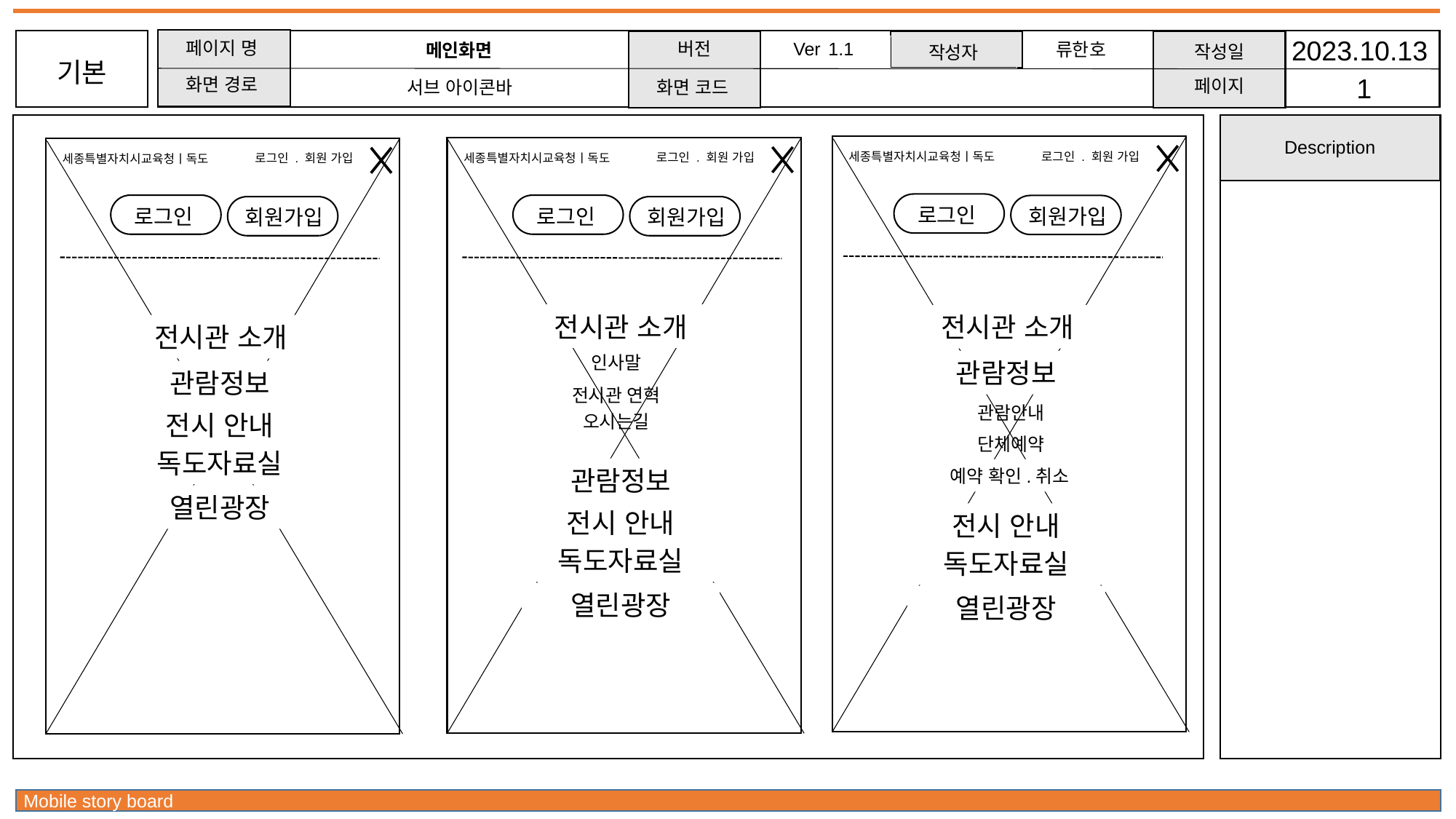

Ver 1.1
2023.10.13

페이지 명

버전
류한호
메인화면
작성일
작성자
기본
1
화면 경로
페이지
서브 아이콘바
화면 코드

Description

로그인 . 회원 가입
세종특별자치시교육청ㅣ독도
로그인 . 회원 가입
세종특별자치시교육청ㅣ독도
로그인 . 회원 가입
세종특별자치시교육청ㅣ독도

로그인
로그인
로그인
회원가입
회원가입
회원가입
전시관 소개
전시관 소개
전시관 소개
인사말
관람정보
관람정보
전시관 연혁
관람안내
전시 안내
오시는길
단체예약
독도자료실
관람정보
예약 확인.취소
열린광장
전시 안내
전시 안내
독도자료실
독도자료실
열린광장
열린광장
Mobile story board